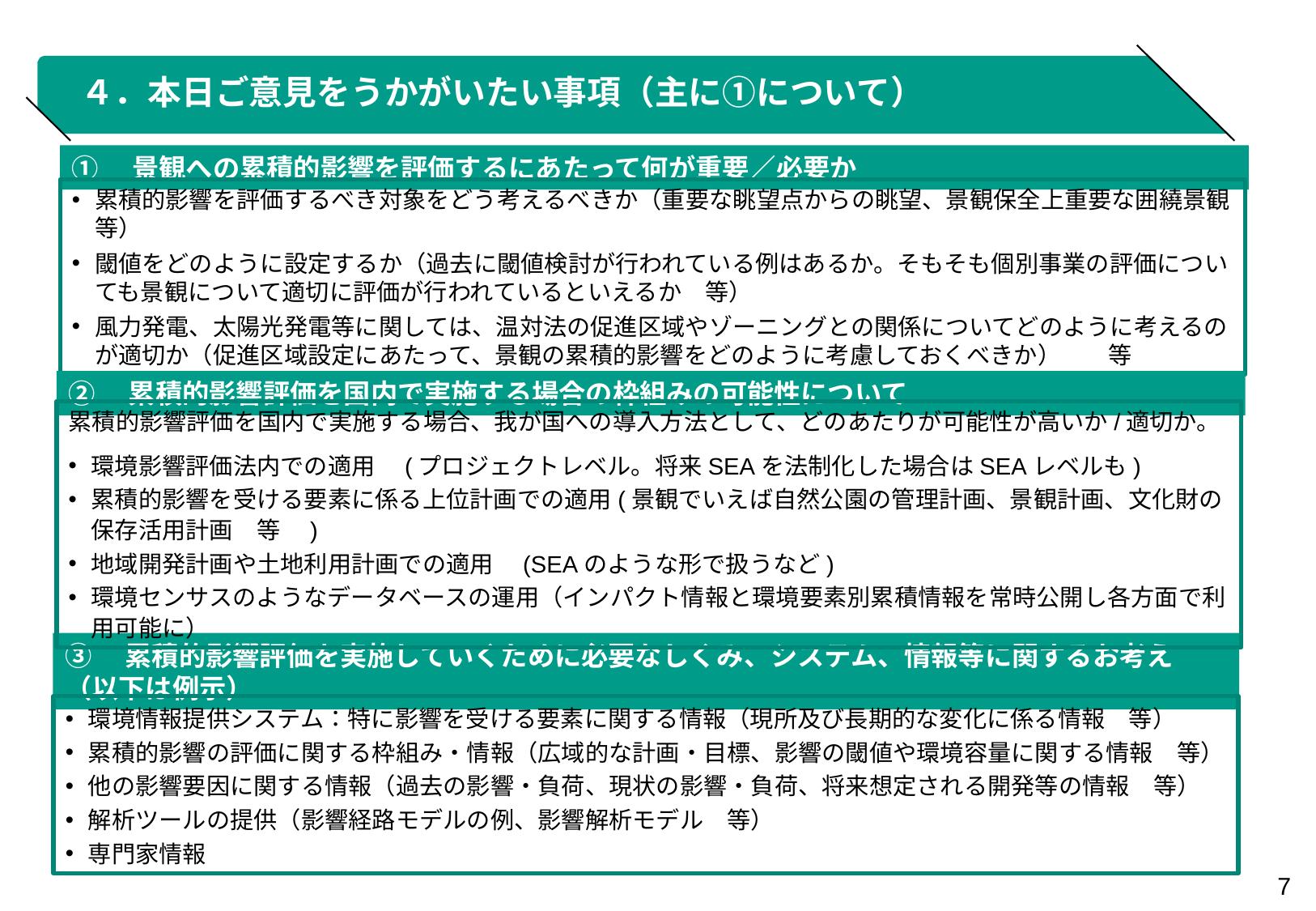

# ４．本日ご意見をうかがいたい事項（主に①について）
①　景観への累積的影響を評価するにあたって何が重要／必要か
累積的影響を評価するべき対象をどう考えるべきか（重要な眺望点からの眺望、景観保全上重要な囲繞景観等）
閾値をどのように設定するか（過去に閾値検討が行われている例はあるか。そもそも個別事業の評価についても景観について適切に評価が行われているといえるか　等）
風力発電、太陽光発電等に関しては、温対法の促進区域やゾーニングとの関係についてどのように考えるのが適切か（促進区域設定にあたって、景観の累積的影響をどのように考慮しておくべきか）　　等
②　累積的影響評価を国内で実施する場合の枠組みの可能性について
累積的影響評価を国内で実施する場合、我が国への導入方法として、どのあたりが可能性が高いか/適切か。
環境影響評価法内での適用　(プロジェクトレベル。将来SEAを法制化した場合はSEAレベルも)
累積的影響を受ける要素に係る上位計画での適用(景観でいえば自然公園の管理計画、景観計画、文化財の保存活用計画　等　)
地域開発計画や土地利用計画での適用　(SEAのような形で扱うなど)
環境センサスのようなデータベースの運用（インパクト情報と環境要素別累積情報を常時公開し各方面で利用可能に）
③　累積的影響評価を実施していくために必要なしくみ、システム、情報等に関するお考え（以下は例示）
環境情報提供システム：特に影響を受ける要素に関する情報（現所及び長期的な変化に係る情報　等）
累積的影響の評価に関する枠組み・情報（広域的な計画・目標、影響の閾値や環境容量に関する情報　等）
他の影響要因に関する情報（過去の影響・負荷、現状の影響・負荷、将来想定される開発等の情報　等）
解析ツールの提供（影響経路モデルの例、影響解析モデル　等）
専門家情報